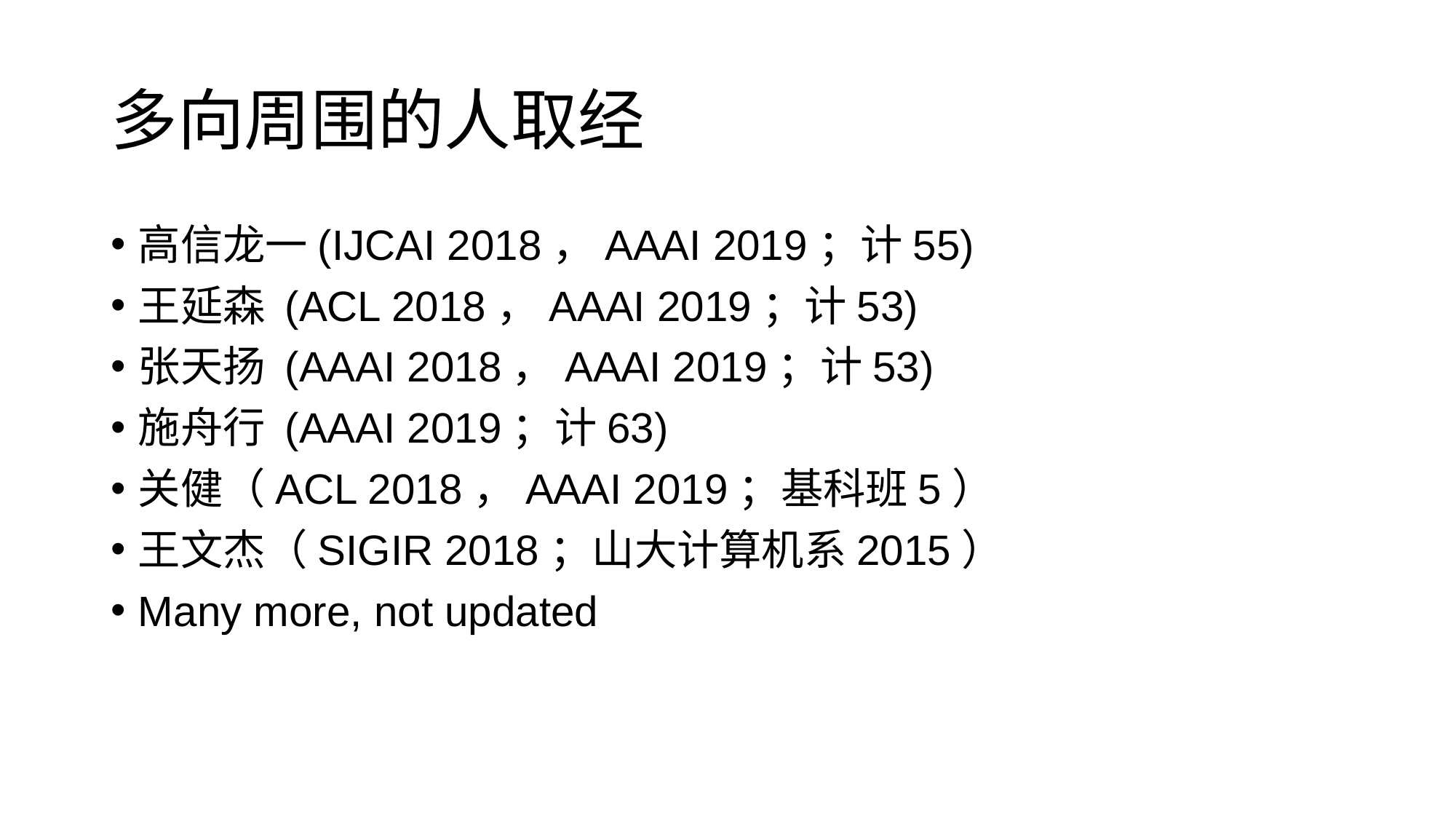

# 多向周围的人取经
高信龙一(IJCAI 2018，AAAI 2019；计55)
王延森 (ACL 2018，AAAI 2019；计53)
张天扬 (AAAI 2018，AAAI 2019；计53)
施舟行 (AAAI 2019；计63)
关健（ACL 2018，AAAI 2019；基科班5）
王文杰（SIGIR 2018；山大计算机系2015）
Many more, not updated